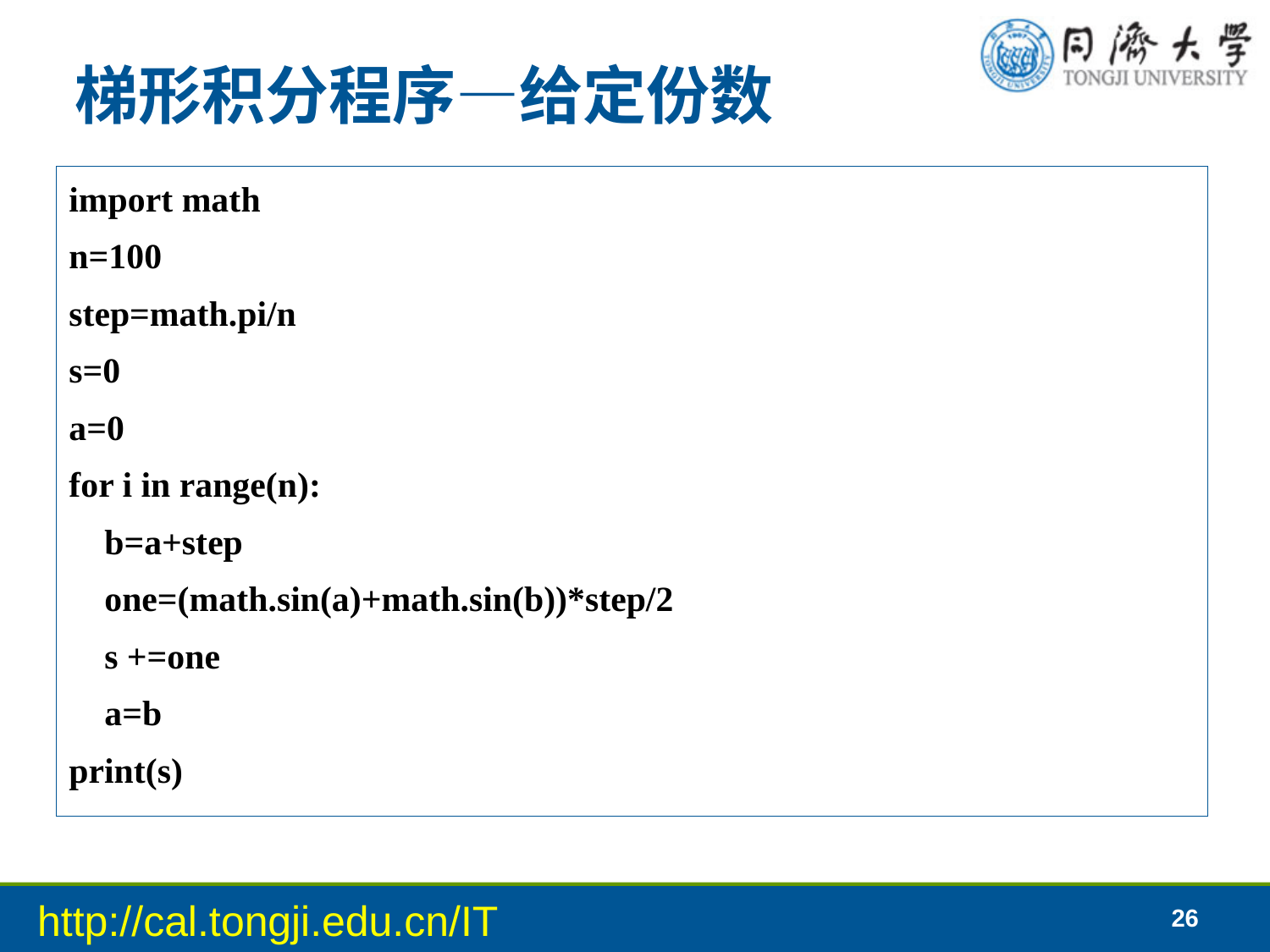

# 梯形积分程序—给定份数
import math
n=100
step=math.pi/n
s=0
a=0
for i in range(n):
    b=a+step
    one=(math.sin(a)+math.sin(b))*step/2
    s +=one
    a=b
print(s)